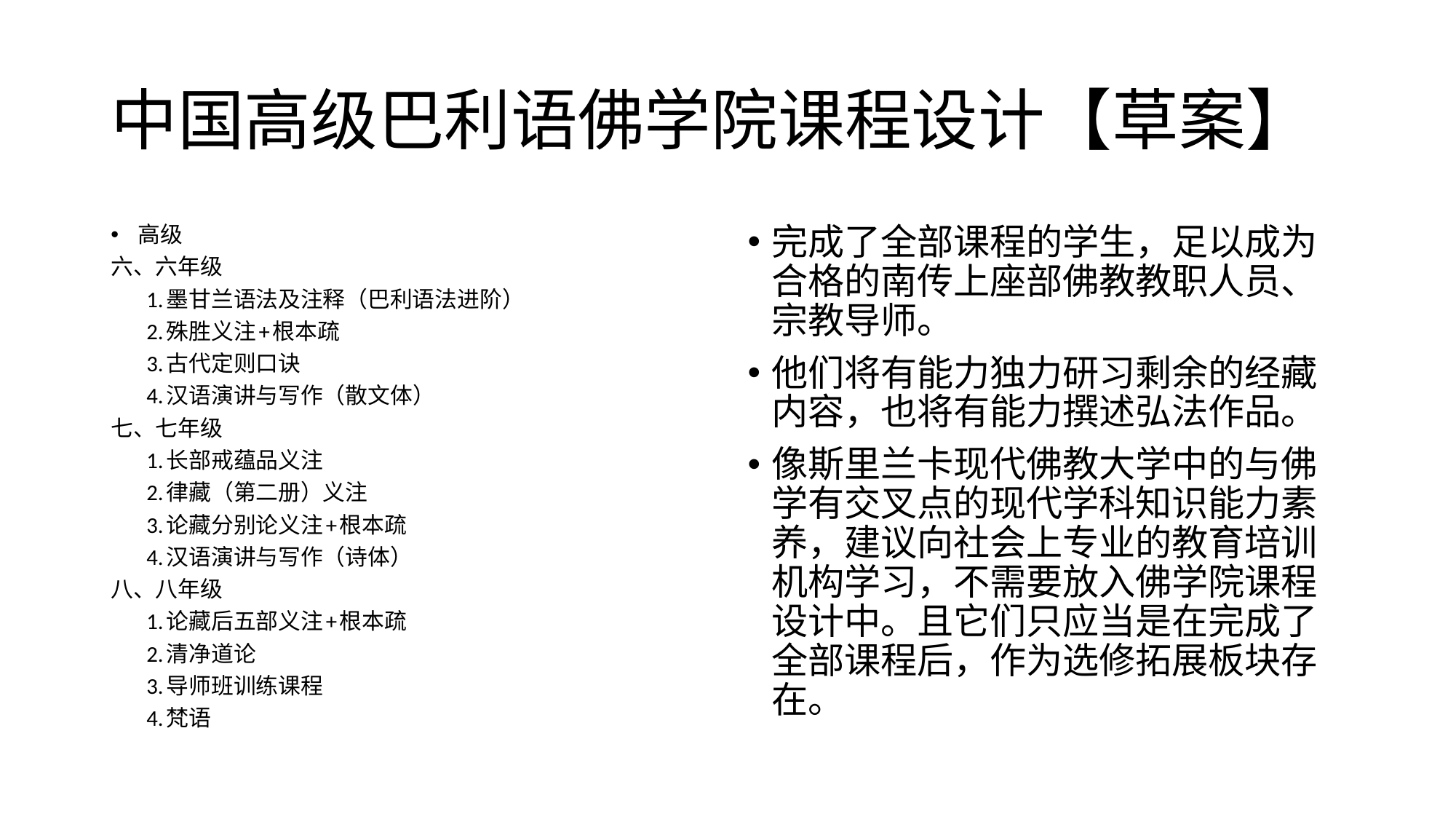

# 中国高级巴利语佛学院课程设计【草案】
高级
六、六年级
       1.墨甘兰语法及注释（巴利语法进阶）
       2.殊胜义注+根本疏
       3.古代定则口诀
       4.汉语演讲与写作（散文体）
七、七年级
       1.长部戒蕴品义注
       2.律藏（第二册）义注
       3.论藏分别论义注+根本疏
       4.汉语演讲与写作（诗体）
八、八年级
       1.论藏后五部义注+根本疏
       2.清净道论
       3.导师班训练课程
       4.梵语
完成了全部课程的学生，足以成为合格的南传上座部佛教教职人员、宗教导师。
他们将有能力独力研习剩余的经藏内容，也将有能力撰述弘法作品。
像斯里兰卡现代佛教大学中的与佛学有交叉点的现代学科知识能力素养，建议向社会上专业的教育培训机构学习，不需要放入佛学院课程设计中。且它们只应当是在完成了全部课程后，作为选修拓展板块存在。